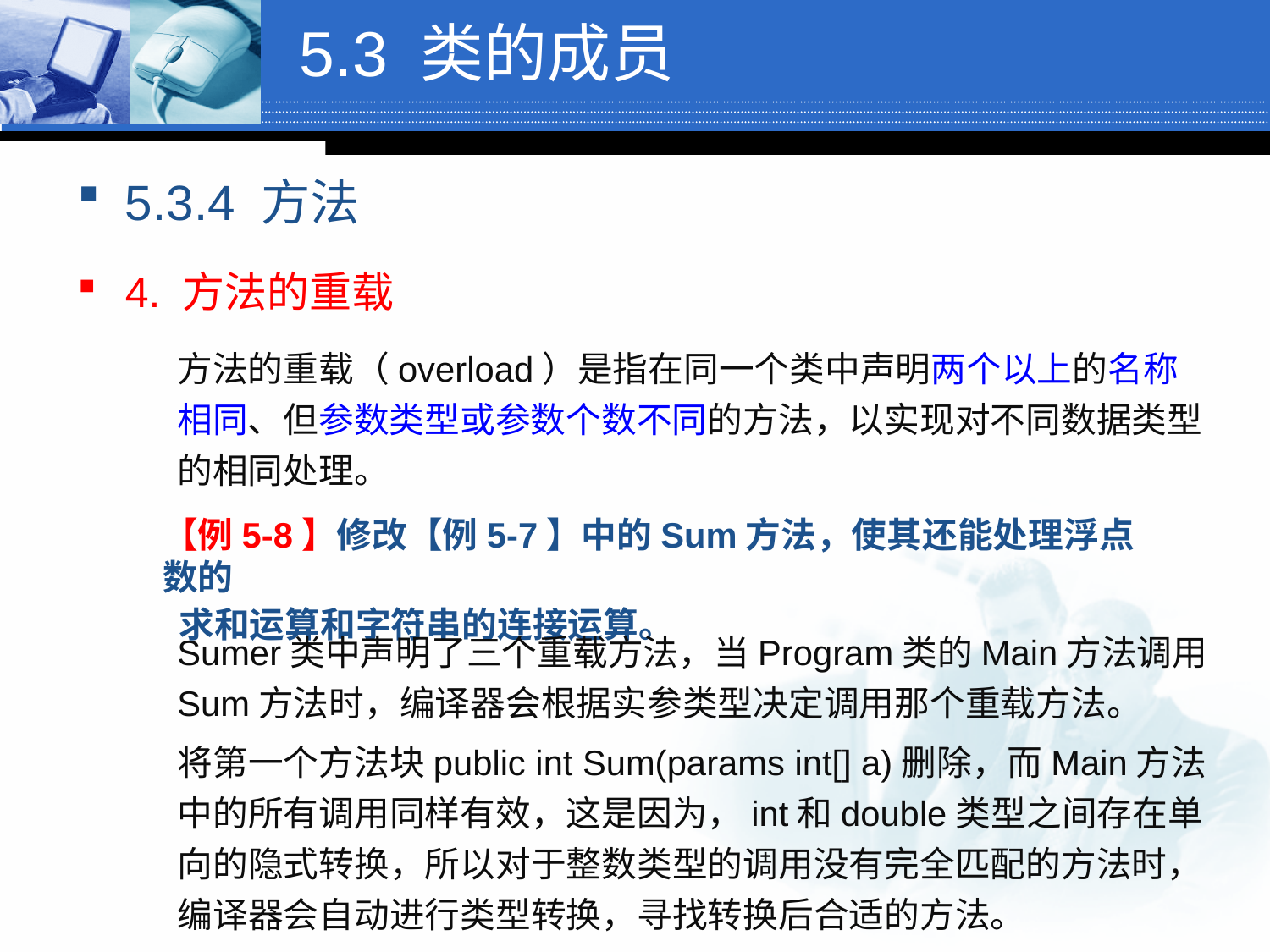

# 5.3 类的成员
5.3.4 方法
4. 方法的重载
方法的重载（overload）是指在同一个类中声明两个以上的名称相同、但参数类型或参数个数不同的方法，以实现对不同数据类型的相同处理。
【例5-8】修改【例5-7】中的Sum方法，使其还能处理浮点数的
 求和运算和字符串的连接运算。
Sumer类中声明了三个重载方法，当Program类的Main方法调用Sum方法时，编译器会根据实参类型决定调用那个重载方法。
将第一个方法块public int Sum(params int[] a)删除，而Main方法中的所有调用同样有效，这是因为，int和double类型之间存在单向的隐式转换，所以对于整数类型的调用没有完全匹配的方法时，编译器会自动进行类型转换，寻找转换后合适的方法。